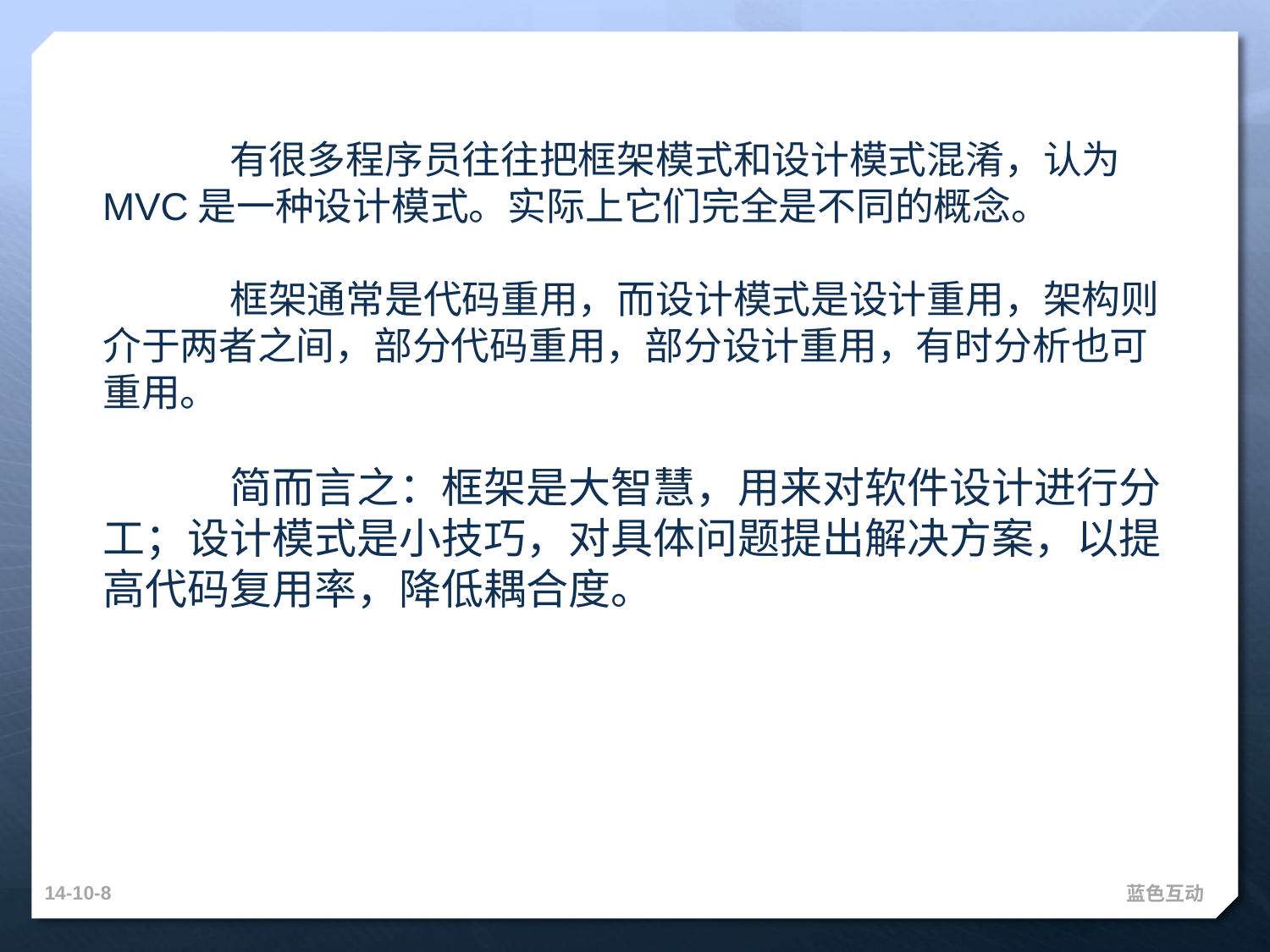

有很多程序员往往把框架模式和设计模式混淆，认为MVC是一种设计模式。实际上它们完全是不同的概念。

	框架通常是代码重用，而设计模式是设计重用，架构则介于两者之间，部分代码重用，部分设计重用，有时分析也可重用。

	简而言之：框架是大智慧，用来对软件设计进行分工；设计模式是小技巧，对具体问题提出解决方案，以提高代码复用率，降低耦合度。
14-10-8
蓝色互动